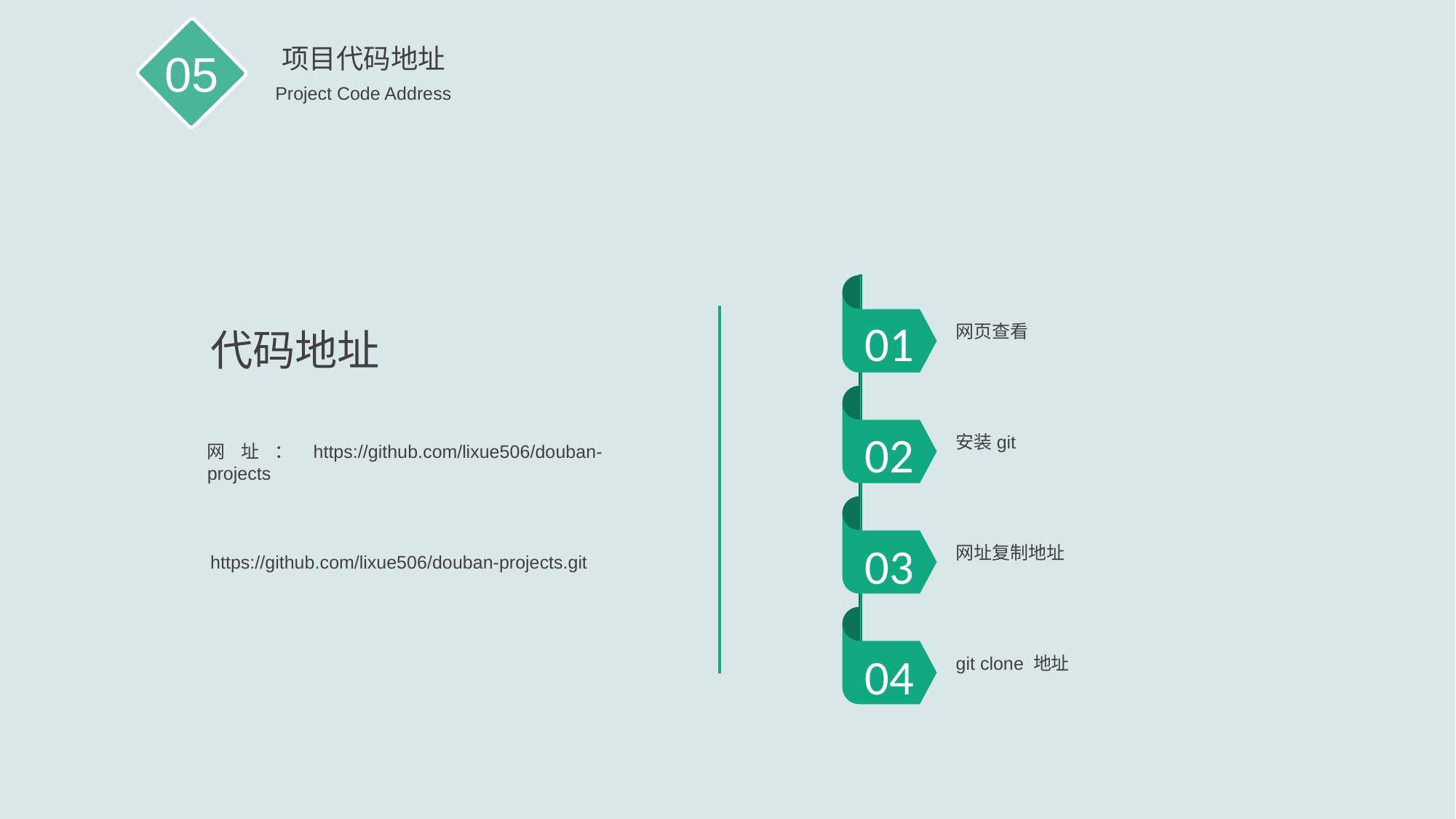

项目代码地址
05
Project Code Address
代码地址
01
网页查看
02
安装git
网址：https://github.com/lixue506/douban-projects

网址复制地址
03
https://github.com/lixue506/douban-projects.git
git clone 地址
04